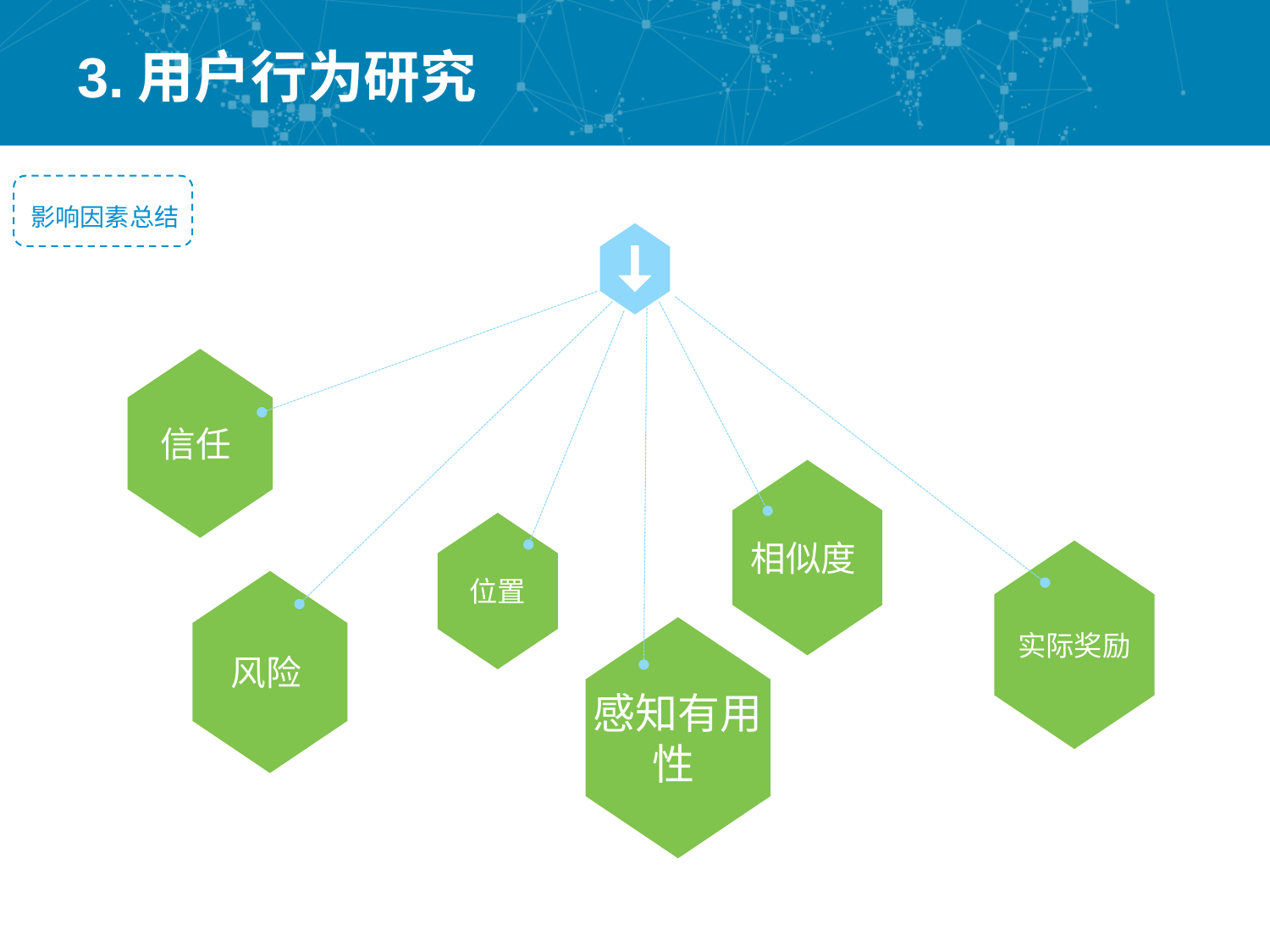

# 3.用户行为研究

影响因素总结

信任
相似度
位置
实际奖励
风险
感知有用性